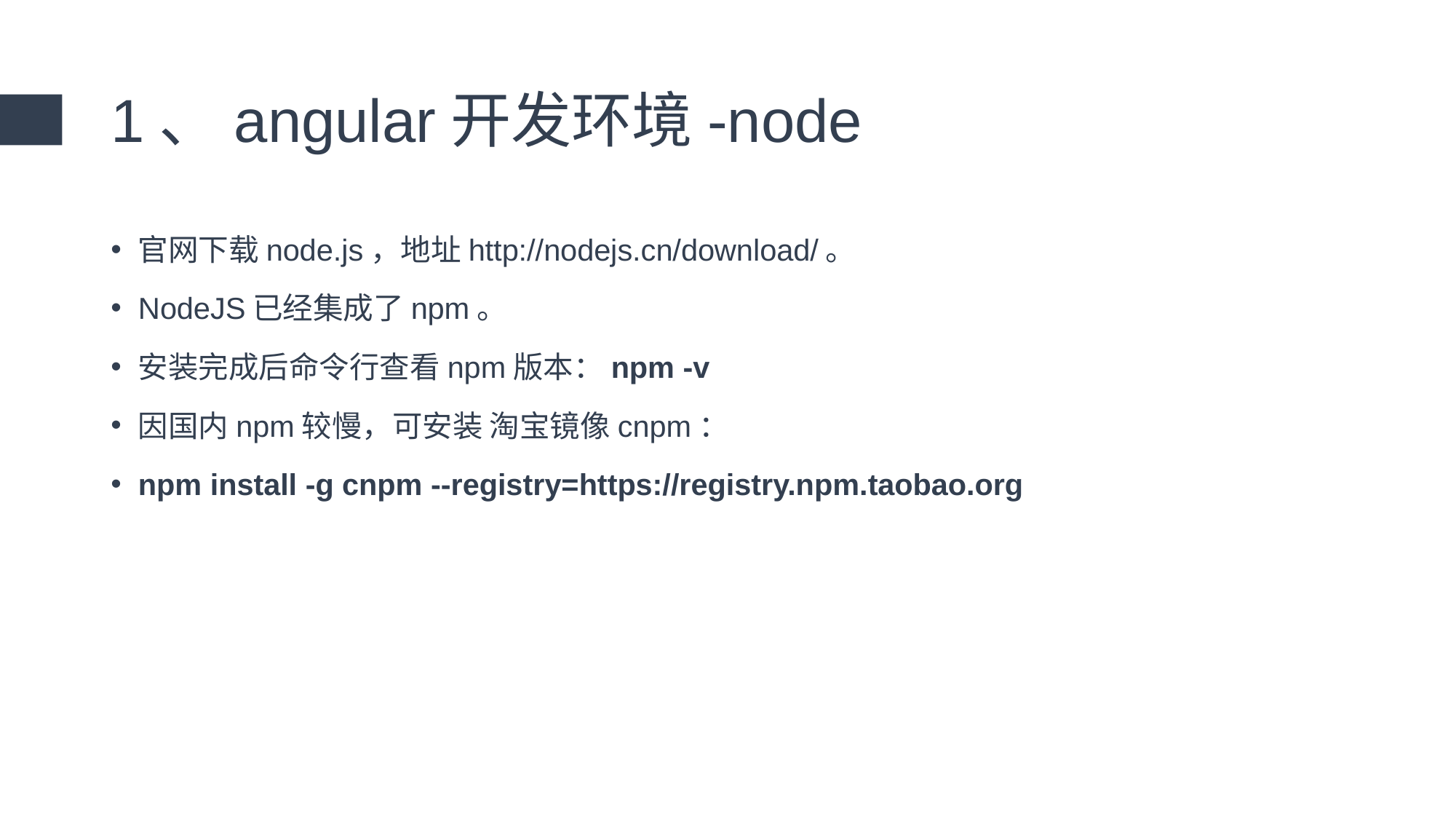

# 1、angular开发环境-node
官网下载node.js，地址http://nodejs.cn/download/。
NodeJS已经集成了npm。
安装完成后命令行查看npm版本：npm -v
因国内npm较慢，可安装 淘宝镜像cnpm：
npm install -g cnpm --registry=https://registry.npm.taobao.org